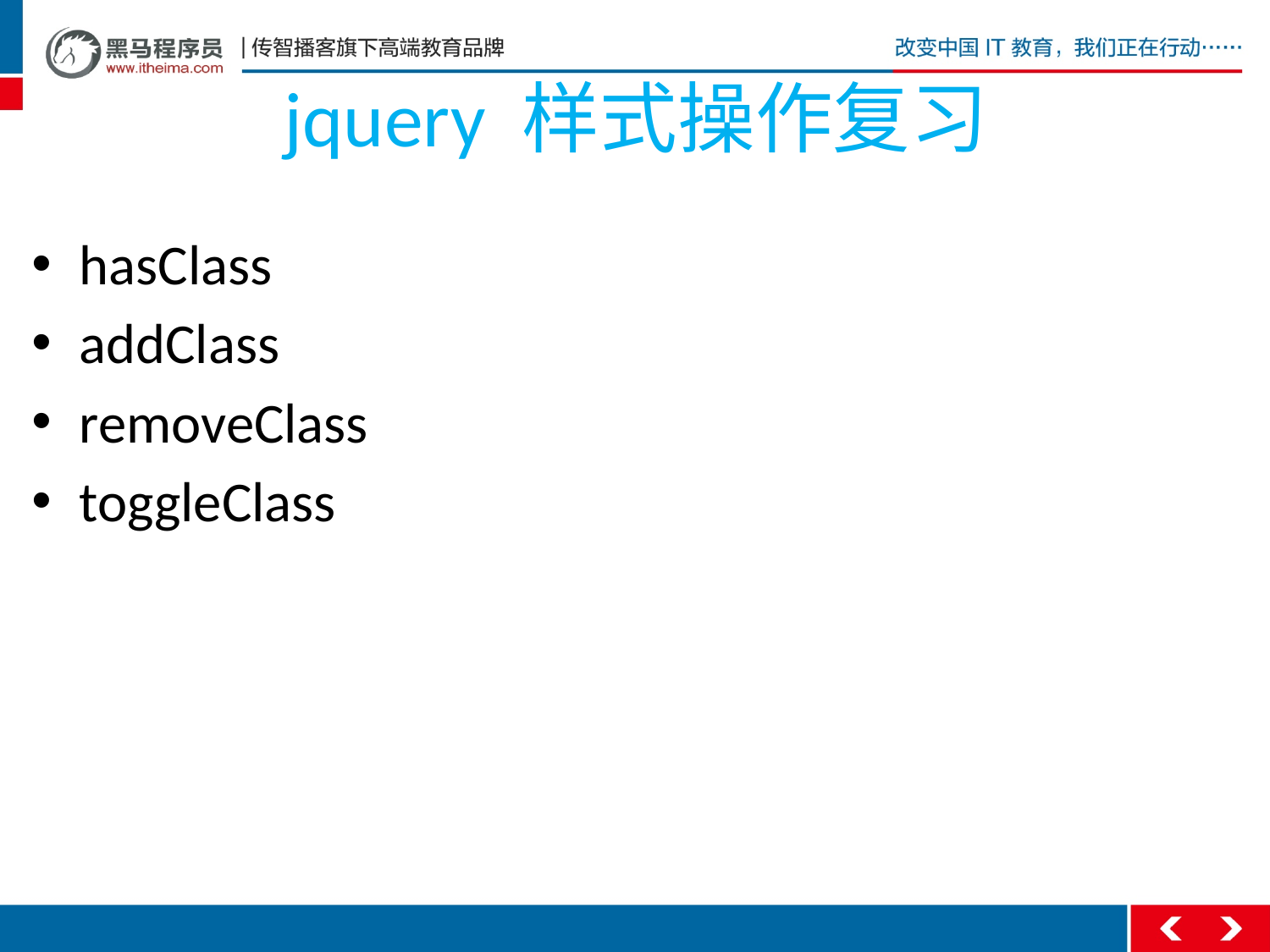

# jquery 样式操作复习
hasClass
addClass
removeClass
toggleClass